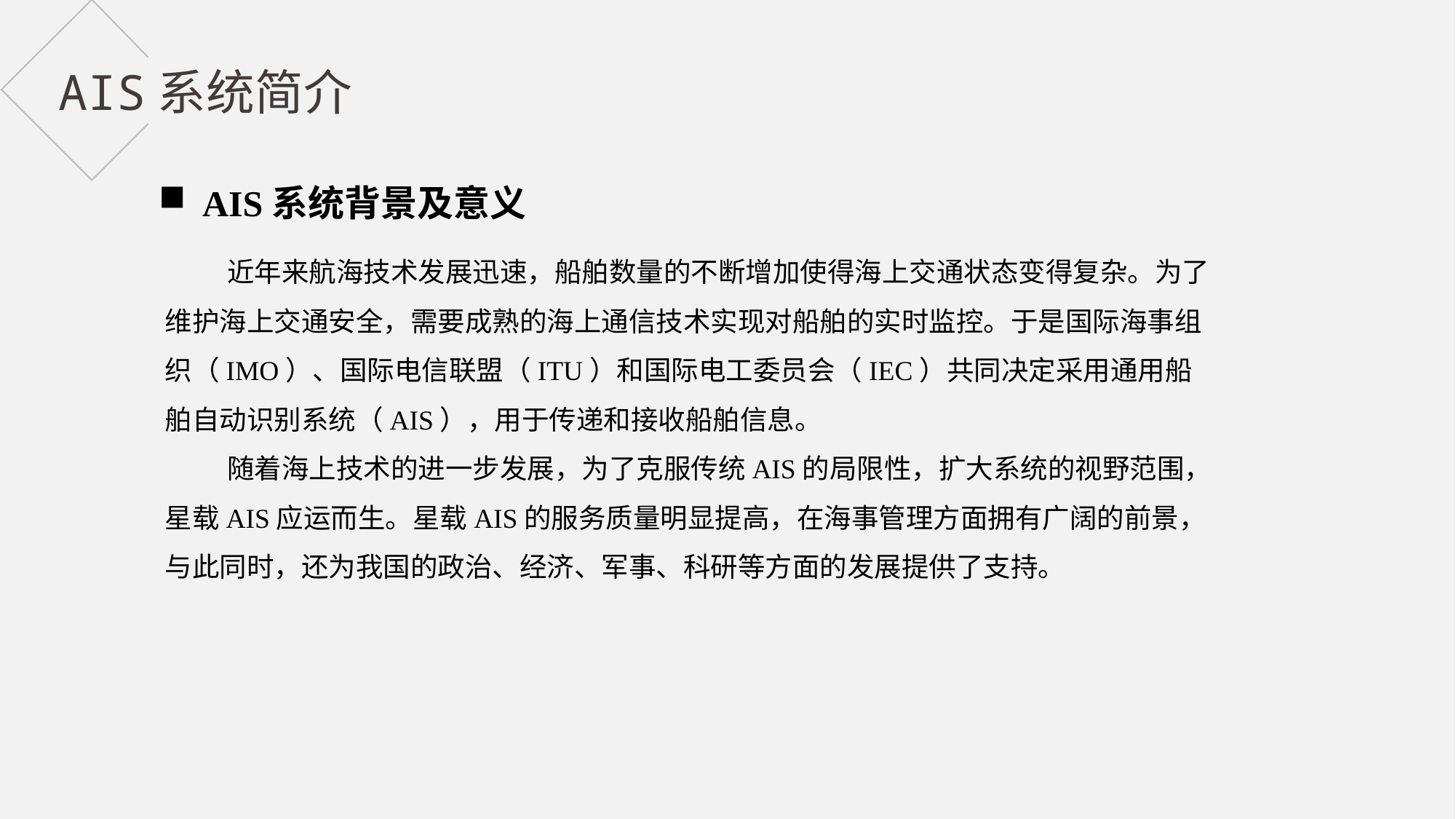

AIS系统简介
 AIS系统背景及意义
         近年来航海技术发展迅速，船舶数量的不断增加使得海上交通状态变得复杂。为了维护海上交通安全，需要成熟的海上通信技术实现对船舶的实时监控。于是国际海事组织（IMO）、国际电信联盟（ITU）和国际电工委员会（IEC）共同决定采用通用船舶自动识别系统（AIS），用于传递和接收船舶信息。
         随着海上技术的进一步发展，为了克服传统AIS的局限性，扩大系统的视野范围，星载AIS应运而生。星载AIS的服务质量明显提高，在海事管理方面拥有广阔的前景，与此同时，还为我国的政治、经济、军事、科研等方面的发展提供了支持。